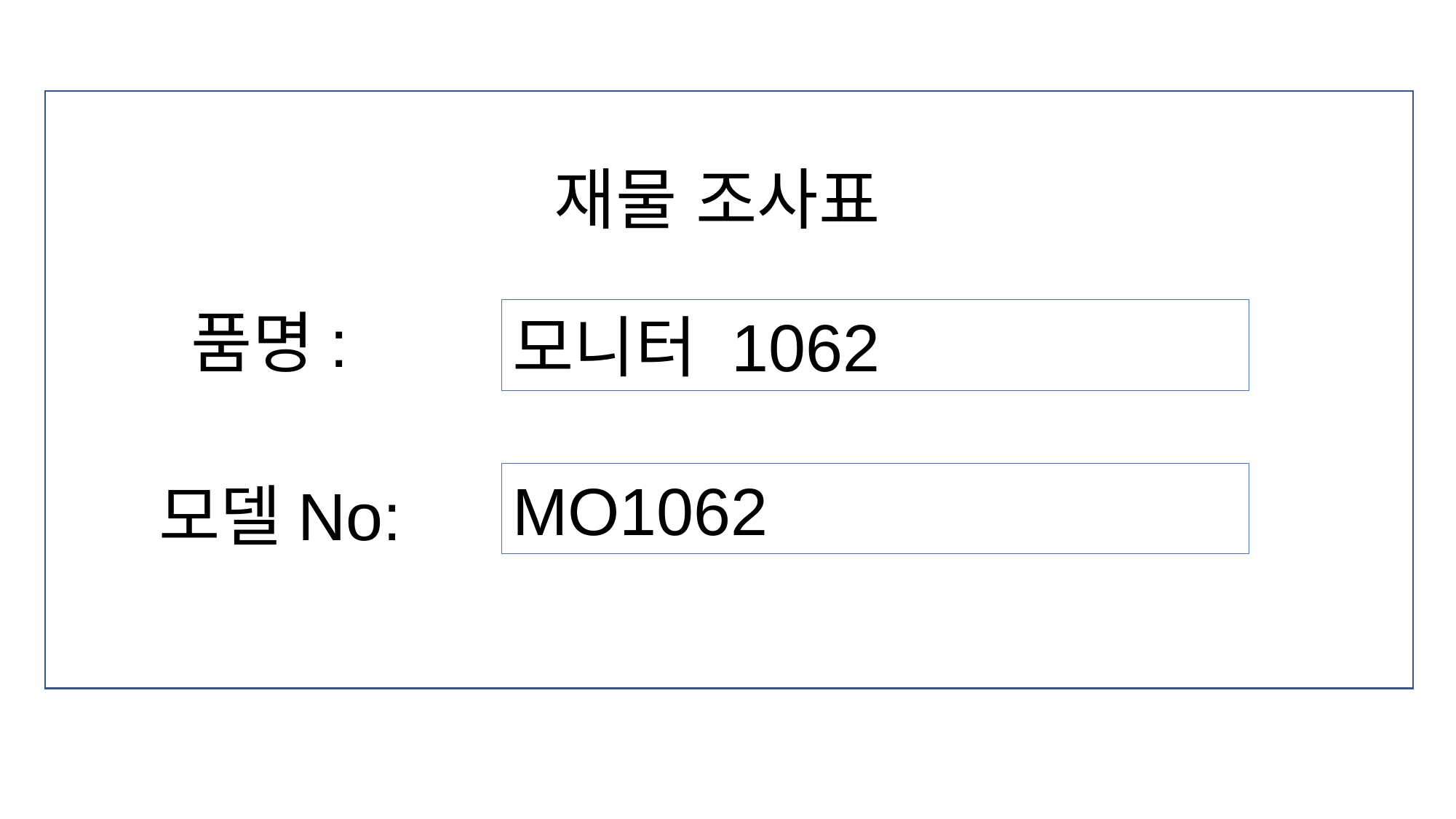

재물 조사표
품명:
모니터 1062
MO1062
모델No: